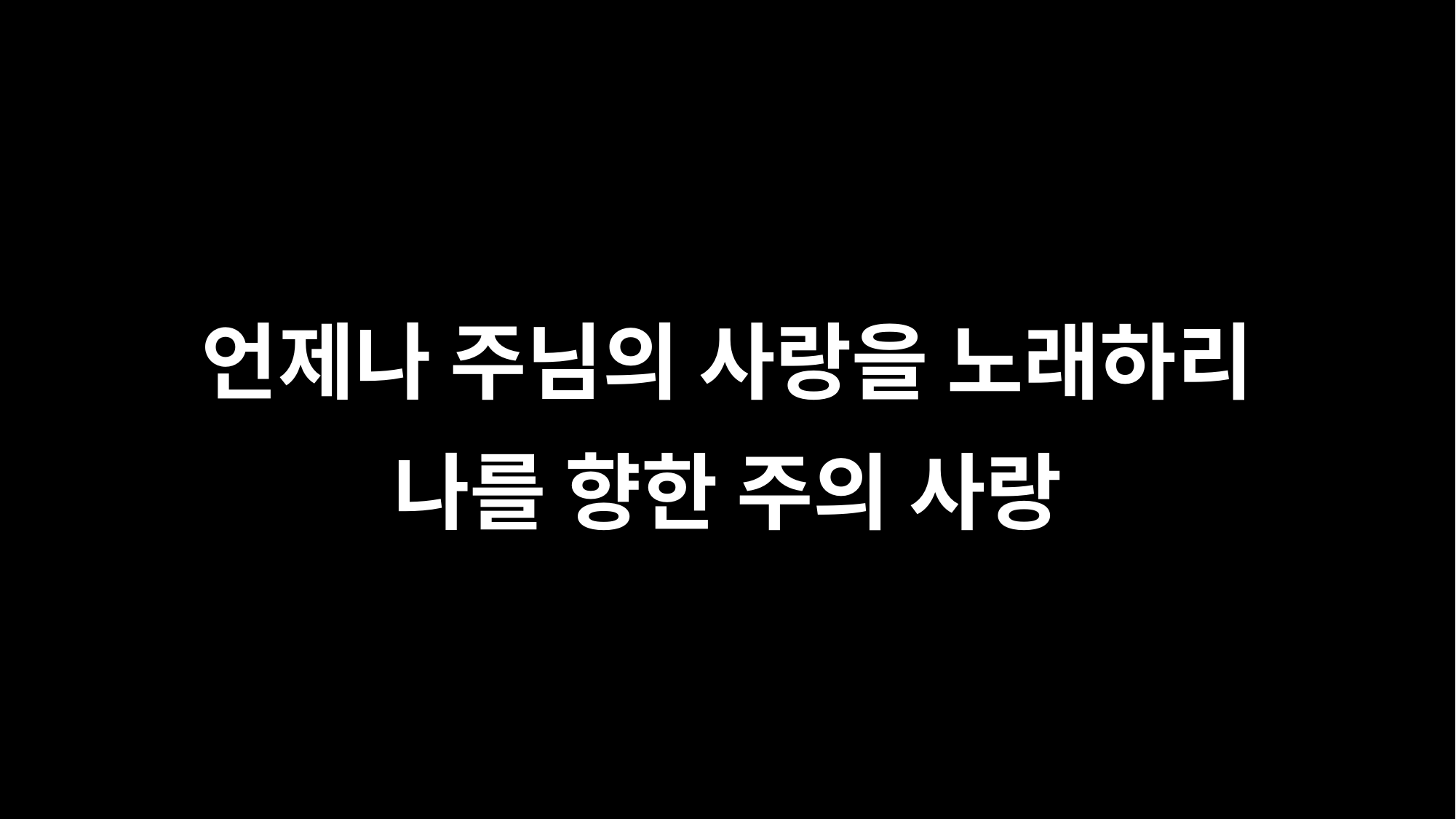

언제나 주님의 사랑을 노래하리
나를 향한 주의 사랑